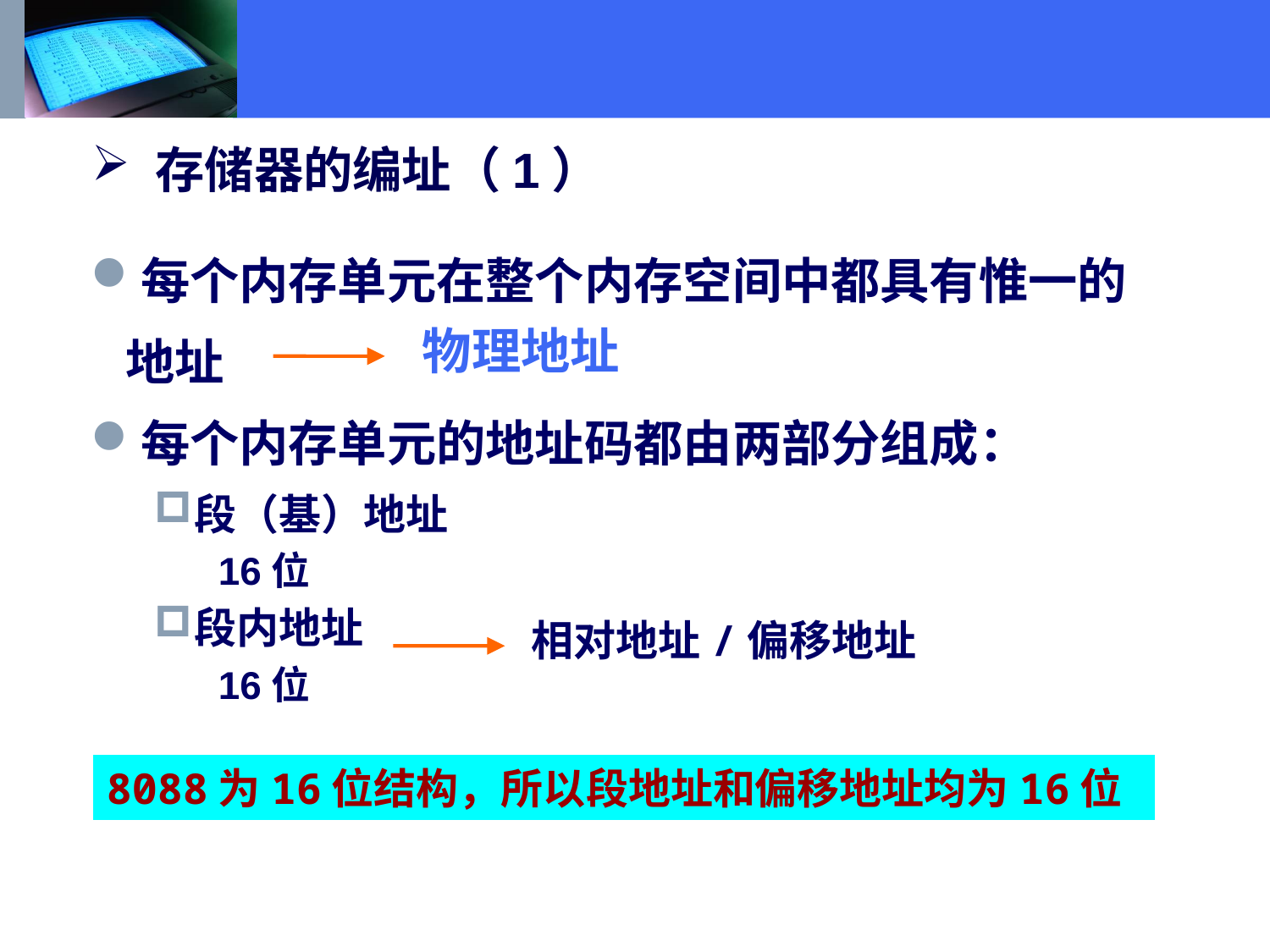

# 存储器的编址（1）
每个内存单元在整个内存空间中都具有惟一的
  地址
每个内存单元的地址码都由两部分组成：
段（基）地址
16位
段内地址
16位
物理地址

相对地址/偏移地址

8088为16位结构，所以段地址和偏移地址均为16位
60